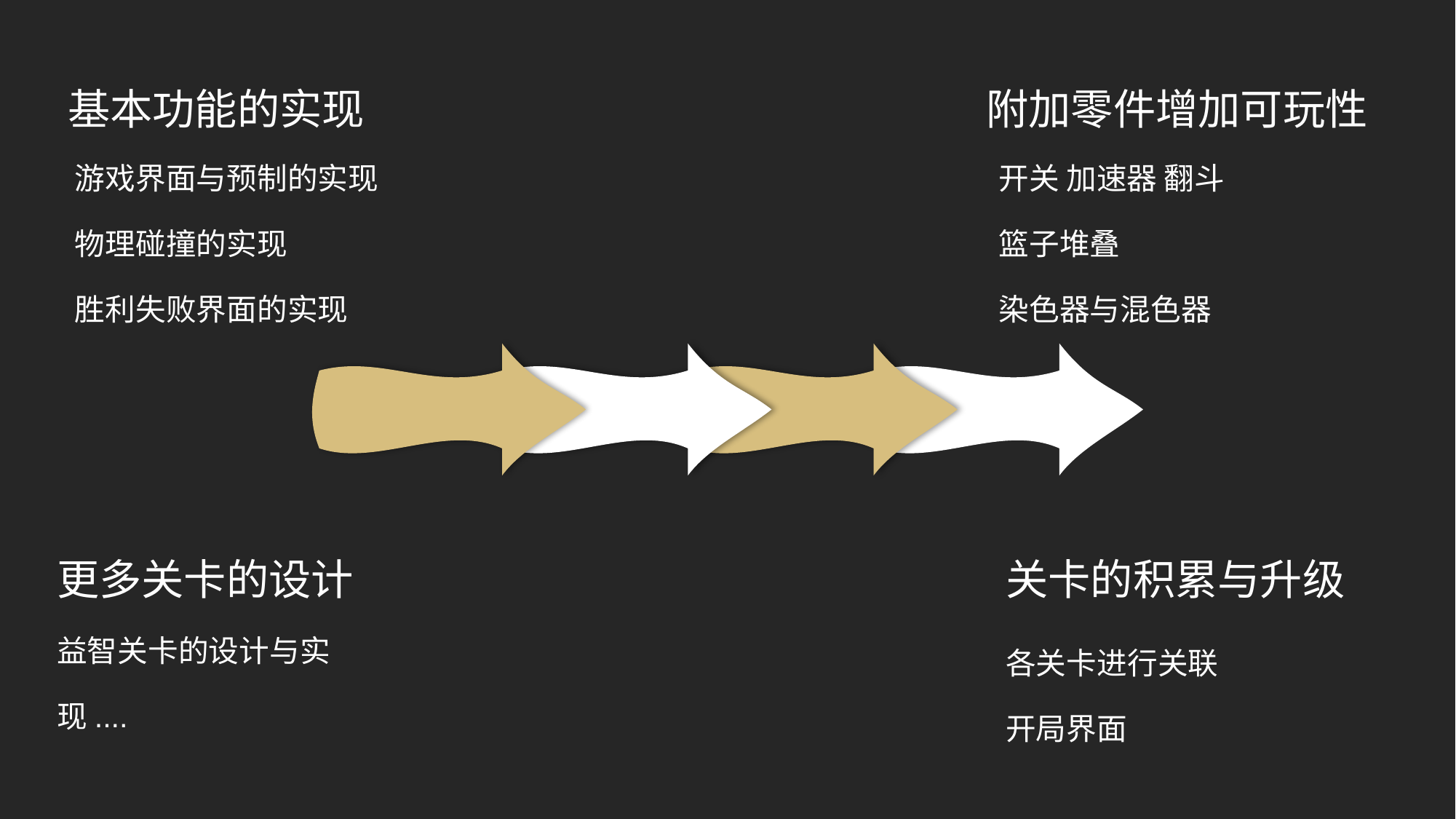

基本功能的实现
游戏界面与预制的实现
物理碰撞的实现
胜利失败界面的实现
附加零件增加可玩性
开关 加速器 翻斗
篮子堆叠
染色器与混色器

更多关卡的设计
益智关卡的设计与实现....
关卡的积累与升级
各关卡进行关联
开局界面